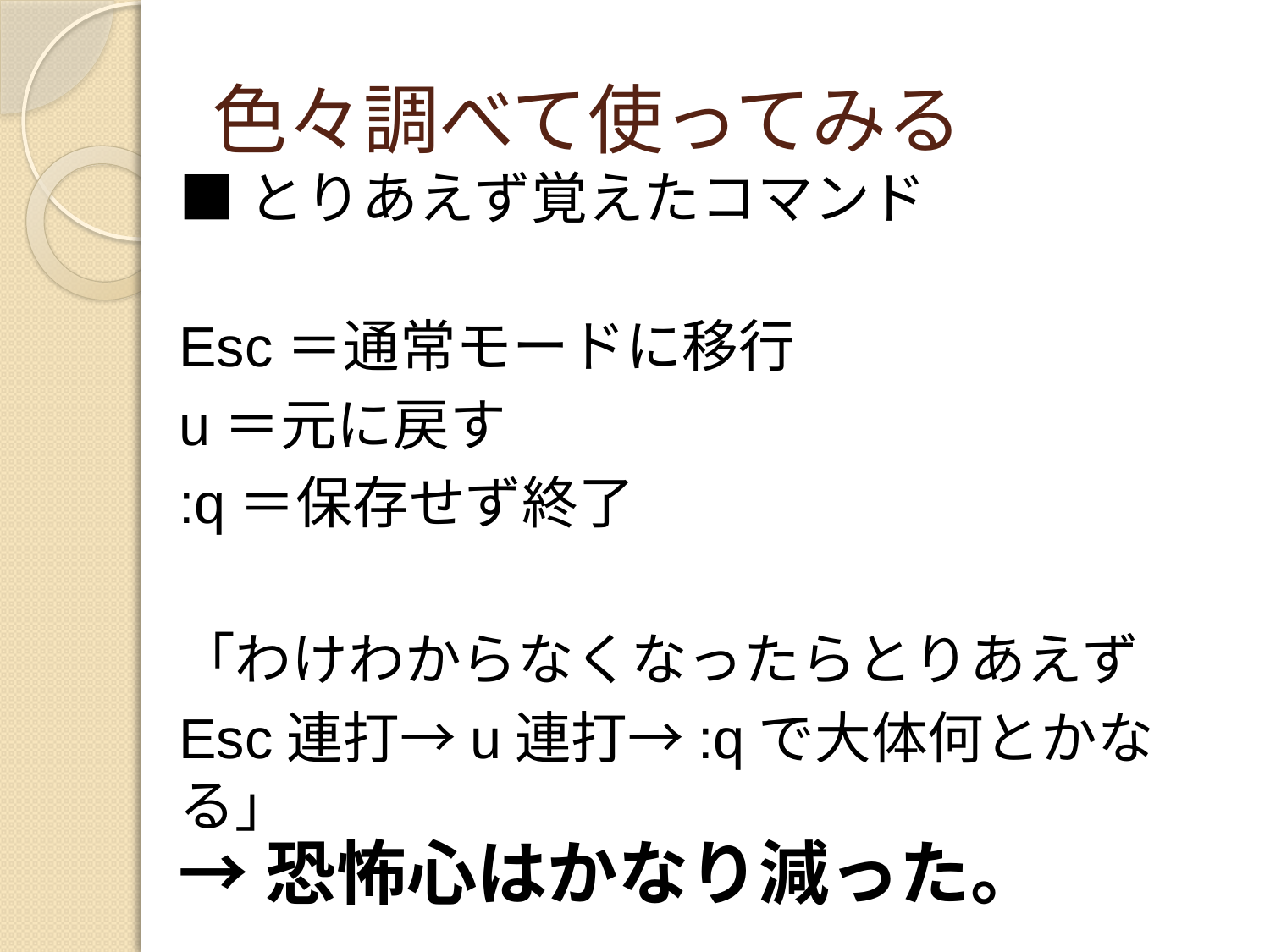

# 色々調べて使ってみる
■とりあえず覚えたコマンド

Esc＝通常モードに移行
u＝元に戻す
:q＝保存せず終了

「わけわからなくなったらとりあえず
Esc連打→u連打→:qで大体何とかなる」
→恐怖心はかなり減った。